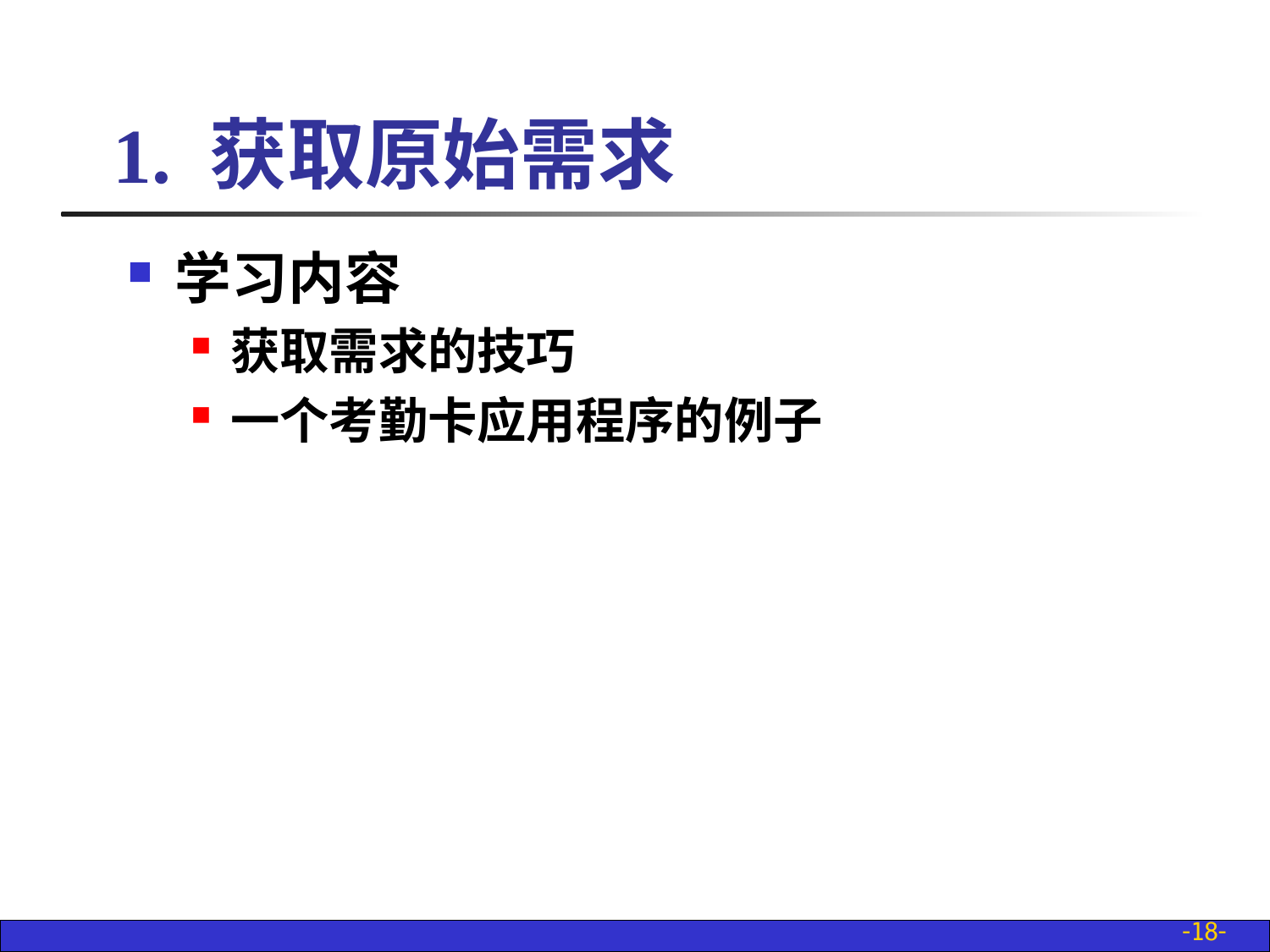

# 1. 获取原始需求
学习内容
获取需求的技巧
一个考勤卡应用程序的例子
-18-